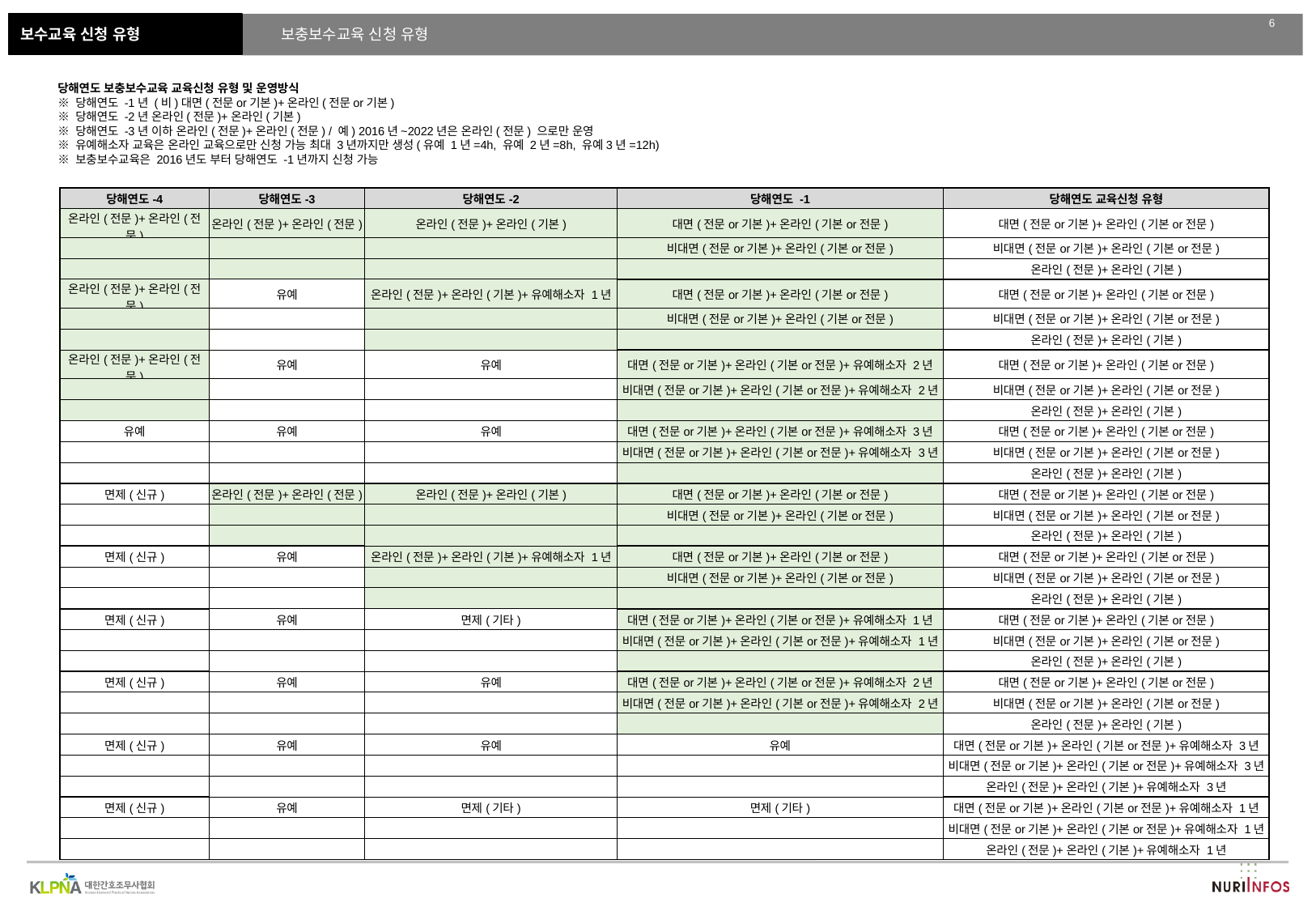

보충보수교육 신청 유형
# 보수교육 신청 유형
당해연도 보충보수교육 교육신청 유형 및 운영방식
※ 당해연도 -1년 (비)대면(전문or기본)+온라인(전문or기본)
※ 당해연도 -2년 온라인(전문)+온라인(기본)
※ 당해연도 -3년 이하 온라인(전문)+온라인(전문) / 예) 2016년~2022년은 온라인(전문) 으로만 운영
※ 유예해소자 교육은 온라인 교육으로만 신청 가능 최대 3년까지만 생성(유예 1년=4h, 유예 2년=8h, 유예3년=12h)
※ 보충보수교육은 2016년도 부터 당해연도 -1년까지 신청 가능
| 당해연도-4 | 당해연도-3 | 당해연도-2 | 당해연도 -1 | 당해연도 교육신청 유형 |
| --- | --- | --- | --- | --- |
| 온라인(전문)+온라인(전문) | 온라인(전문)+온라인(전문) | 온라인(전문)+온라인(기본) | 대면(전문or기본)+온라인(기본or전문) | 대면(전문or기본)+온라인(기본or전문) |
|  |  |  | 비대면(전문or기본)+온라인(기본or전문) | 비대면(전문or기본)+온라인(기본or전문) |
|  |  |  |  | 온라인(전문)+온라인(기본) |
| 온라인(전문)+온라인(전문) | 유예 | 온라인(전문)+온라인(기본)+유예해소자 1년 | 대면(전문or기본)+온라인(기본or전문) | 대면(전문or기본)+온라인(기본or전문) |
|  |  |  | 비대면(전문or기본)+온라인(기본or전문) | 비대면(전문or기본)+온라인(기본or전문) |
|  |  |  |  | 온라인(전문)+온라인(기본) |
| 온라인(전문)+온라인(전문) | 유예 | 유예 | 대면(전문or기본)+온라인(기본or전문)+유예해소자 2년 | 대면(전문or기본)+온라인(기본or전문) |
|  |  |  | 비대면(전문or기본)+온라인(기본or전문)+유예해소자 2년 | 비대면(전문or기본)+온라인(기본or전문) |
|  |  |  |  | 온라인(전문)+온라인(기본) |
| 유예 | 유예 | 유예 | 대면(전문or기본)+온라인(기본or전문)+유예해소자 3년 | 대면(전문or기본)+온라인(기본or전문) |
|  |  |  | 비대면(전문or기본)+온라인(기본or전문)+유예해소자 3년 | 비대면(전문or기본)+온라인(기본or전문) |
|  |  |  |  | 온라인(전문)+온라인(기본) |
| 면제(신규) | 온라인(전문)+온라인(전문) | 온라인(전문)+온라인(기본) | 대면(전문or기본)+온라인(기본or전문) | 대면(전문or기본)+온라인(기본or전문) |
|  |  |  | 비대면(전문or기본)+온라인(기본or전문) | 비대면(전문or기본)+온라인(기본or전문) |
|  |  |  |  | 온라인(전문)+온라인(기본) |
| 면제(신규) | 유예 | 온라인(전문)+온라인(기본)+유예해소자 1년 | 대면(전문or기본)+온라인(기본or전문) | 대면(전문or기본)+온라인(기본or전문) |
|  |  |  | 비대면(전문or기본)+온라인(기본or전문) | 비대면(전문or기본)+온라인(기본or전문) |
|  |  |  |  | 온라인(전문)+온라인(기본) |
| 면제(신규) | 유예 | 면제(기타) | 대면(전문or기본)+온라인(기본or전문)+유예해소자 1년 | 대면(전문or기본)+온라인(기본or전문) |
|  |  |  | 비대면(전문or기본)+온라인(기본or전문)+유예해소자 1년 | 비대면(전문or기본)+온라인(기본or전문) |
|  |  |  |  | 온라인(전문)+온라인(기본) |
| 면제(신규) | 유예 | 유예 | 대면(전문or기본)+온라인(기본or전문)+유예해소자 2년 | 대면(전문or기본)+온라인(기본or전문) |
|  |  |  | 비대면(전문or기본)+온라인(기본or전문)+유예해소자 2년 | 비대면(전문or기본)+온라인(기본or전문) |
|  |  |  |  | 온라인(전문)+온라인(기본) |
| 면제(신규) | 유예 | 유예 | 유예 | 대면(전문or기본)+온라인(기본or전문)+유예해소자 3년 |
|  |  |  |  | 비대면(전문or기본)+온라인(기본or전문)+유예해소자 3년 |
|  |  |  |  | 온라인(전문)+온라인(기본)+유예해소자 3년 |
| 면제(신규) | 유예 | 면제(기타) | 면제(기타) | 대면(전문or기본)+온라인(기본or전문)+유예해소자 1년 |
|  |  |  |  | 비대면(전문or기본)+온라인(기본or전문)+유예해소자 1년 |
|  |  |  |  | 온라인(전문)+온라인(기본)+유예해소자 1년 |